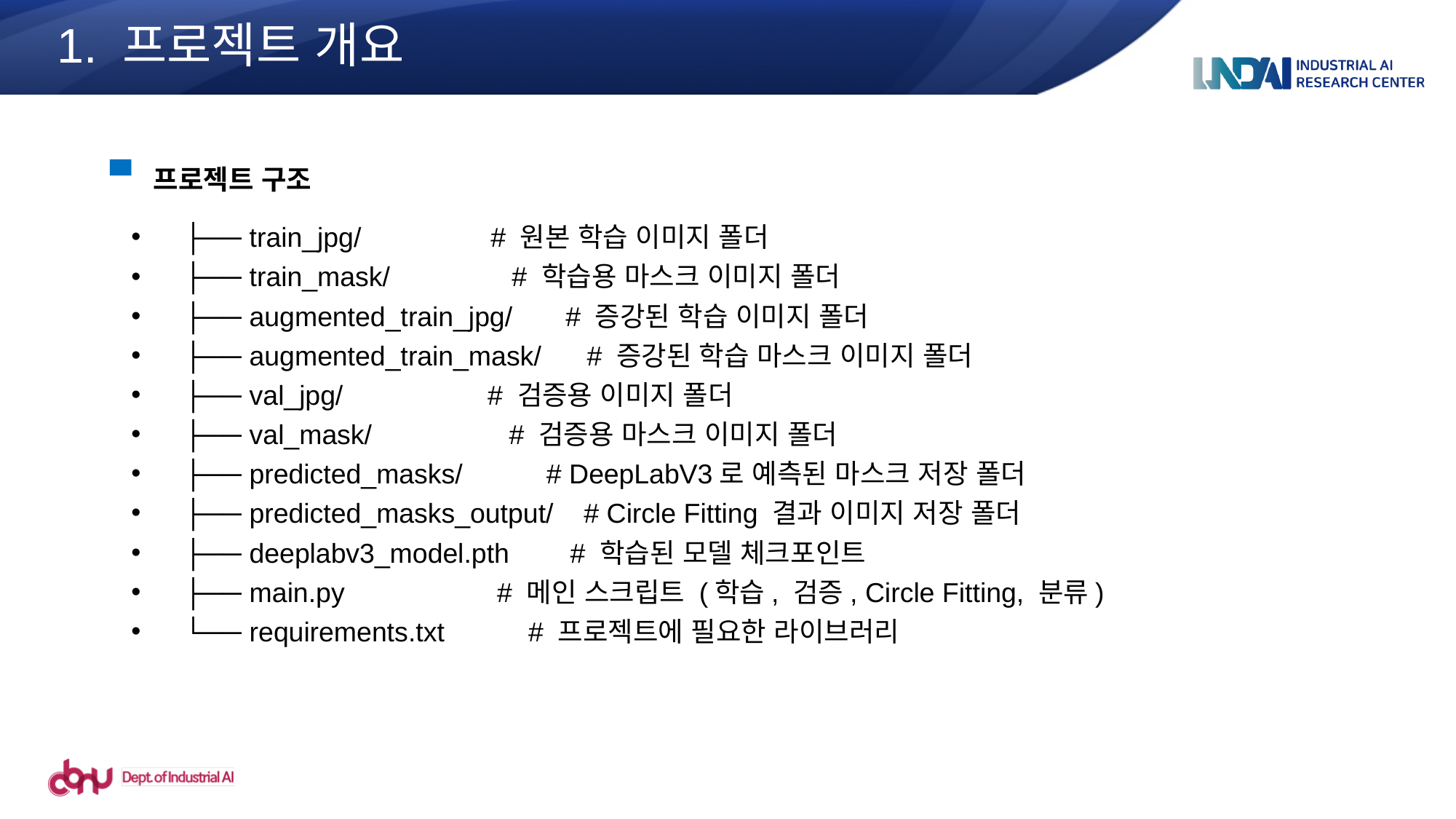

1. 프로젝트 개요
프로젝트 구조
    ├── train_jpg/                 # 원본 학습 이미지 폴더
    ├── train_mask/                # 학습용 마스크 이미지 폴더
    ├── augmented_train_jpg/       # 증강된 학습 이미지 폴더
    ├── augmented_train_mask/      # 증강된 학습 마스크 이미지 폴더
    ├── val_jpg/                   # 검증용 이미지 폴더
    ├── val_mask/                  # 검증용 마스크 이미지 폴더
    ├── predicted_masks/           # DeepLabV3로 예측된 마스크 저장 폴더
    ├── predicted_masks_output/    # Circle Fitting 결과 이미지 저장 폴더
    ├── deeplabv3_model.pth        # 학습된 모델 체크포인트
    ├── main.py                    # 메인 스크립트 (학습, 검증, Circle Fitting, 분류)
    └── requirements.txt           # 프로젝트에 필요한 라이브러리